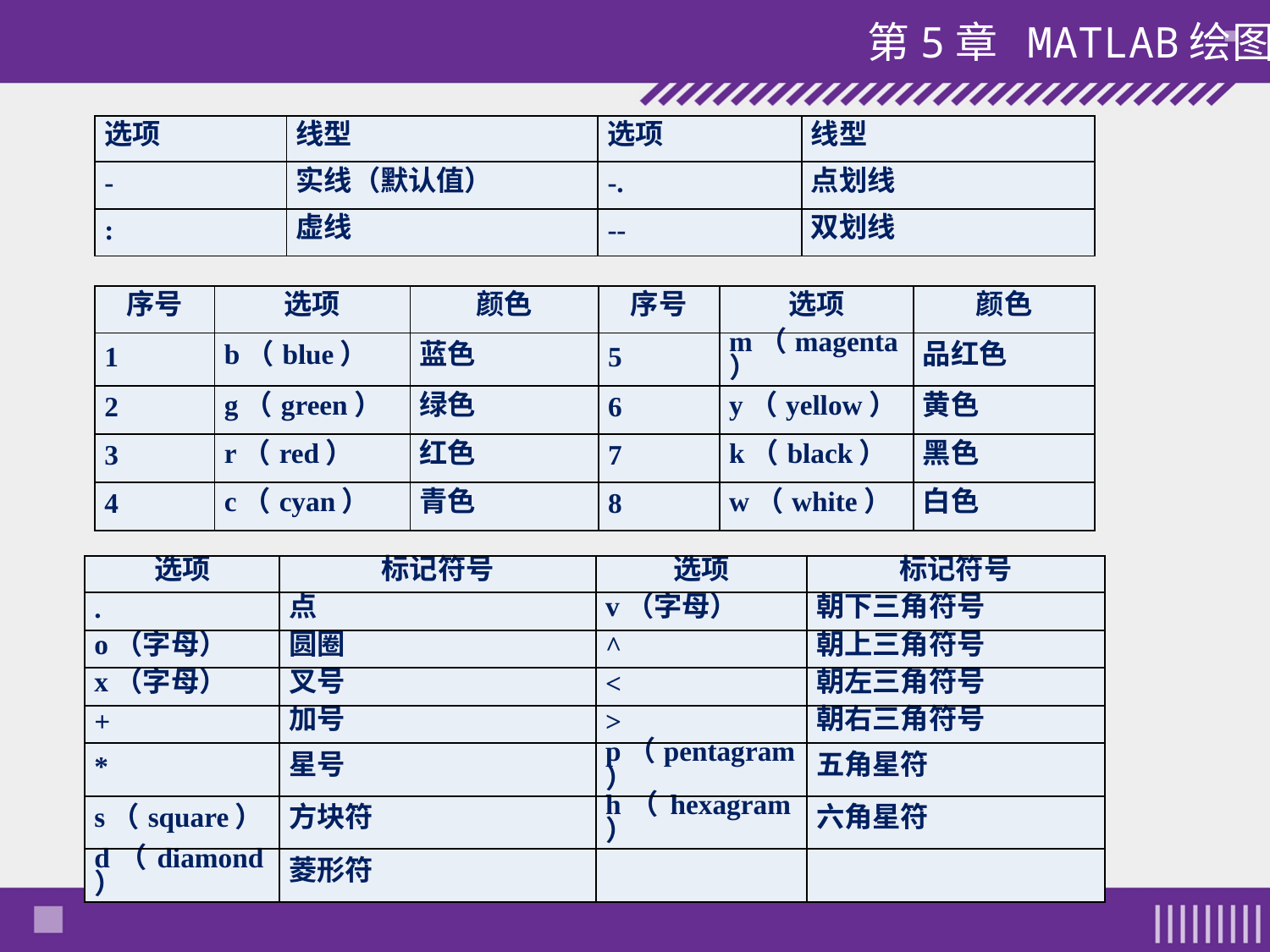

| 选项 | 线型 | 选项 | 线型 |
| --- | --- | --- | --- |
| - | 实线（默认值） | -. | 点划线 |
| : | 虚线 | -- | 双划线 |
| 序号 | 选项 | 颜色 | 序号 | 选项 | 颜色 |
| --- | --- | --- | --- | --- | --- |
| 1 | b（blue） | 蓝色 | 5 | m（magenta） | 品红色 |
| 2 | g（green） | 绿色 | 6 | y（yellow） | 黄色 |
| 3 | r（red） | 红色 | 7 | k（black） | 黑色 |
| 4 | c（cyan） | 青色 | 8 | w（white） | 白色 |
| 选项 | 标记符号 | 选项 | 标记符号 |
| --- | --- | --- | --- |
| . | 点 | v（字母） | 朝下三角符号 |
| o（字母） | 圆圈 | ^ | 朝上三角符号 |
| x（字母） | 叉号 | < | 朝左三角符号 |
| + | 加号 | > | 朝右三角符号 |
| \* | 星号 | p（pentagram） | 五角星符 |
| s（square） | 方块符 | h（hexagram） | 六角星符 |
| d（diamond） | 菱形符 |  |  |